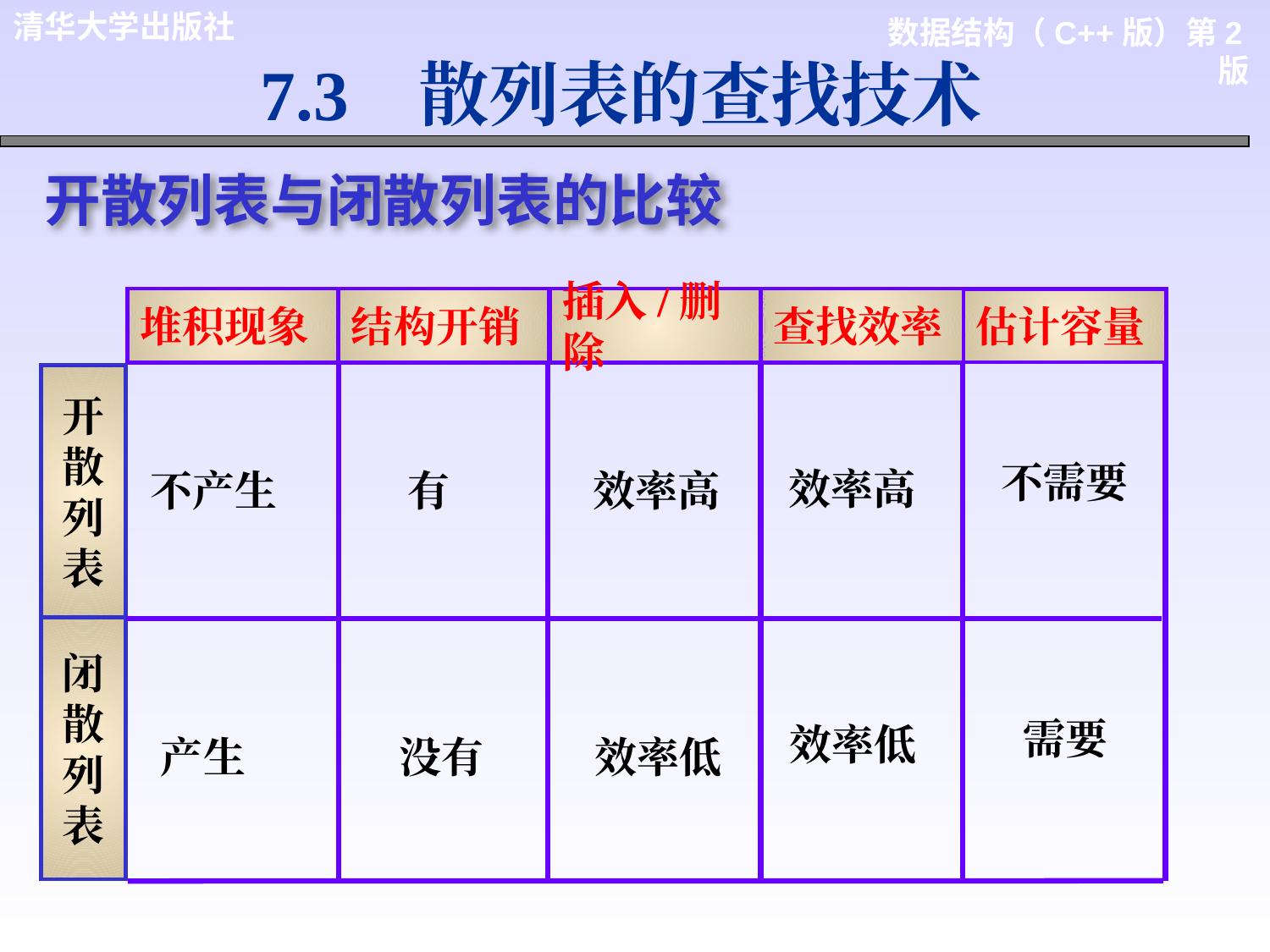

7.3   散列表的查找技术
开散列表与闭散列表的比较
堆积现象
结构开销
插入/删除
查找效率
估计容量
开
散
列
表
闭
散
列
表
不需要
效率高
不产生
有
没有
效率高
需要
效率低
产生
效率低